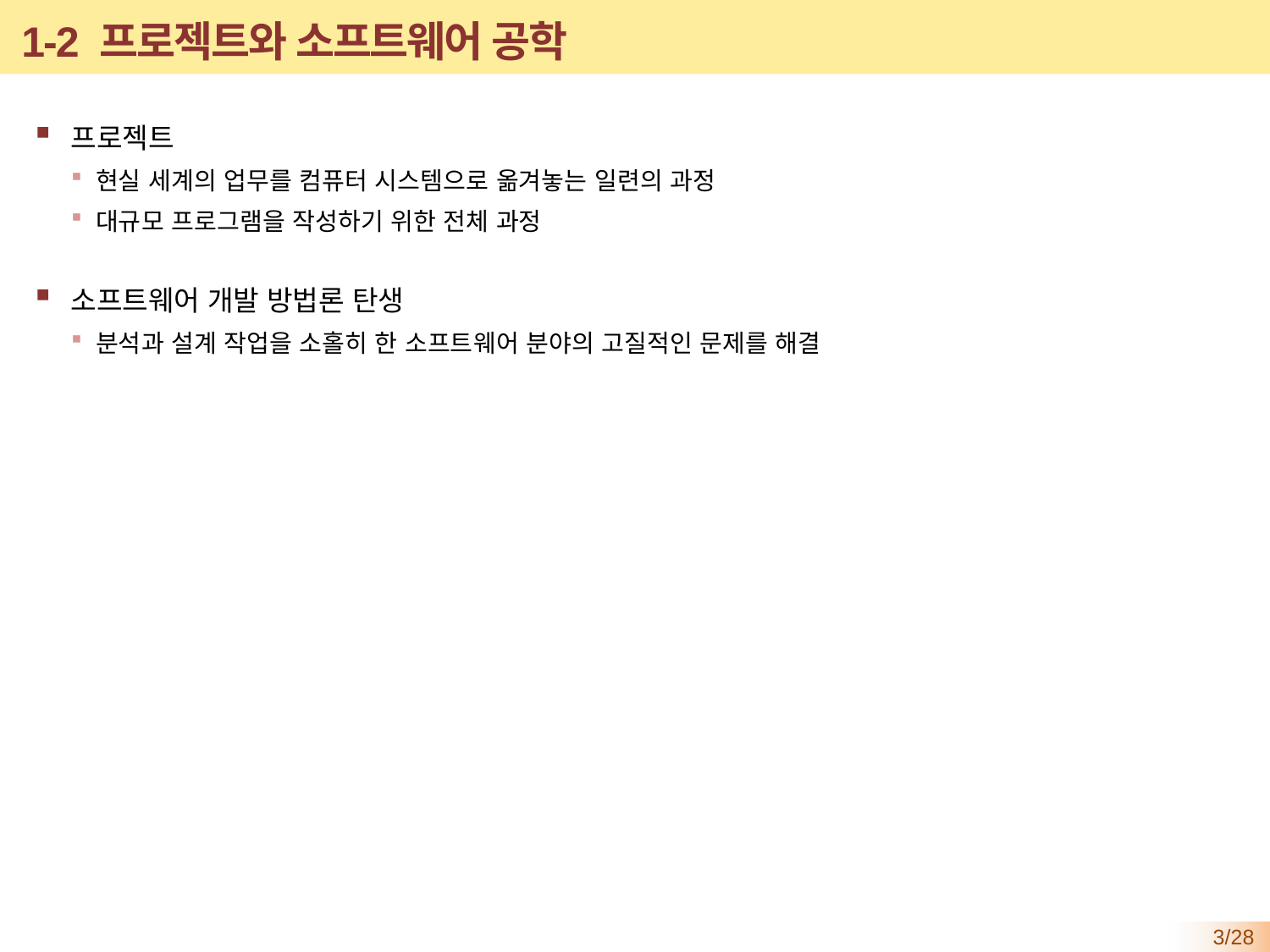

# 1-2 프로젝트와 소프트웨어 공학
프로젝트
현실 세계의 업무를 컴퓨터 시스템으로 옮겨놓는 일련의 과정
대규모 프로그램을 작성하기 위한 전체 과정
소프트웨어 개발 방법론 탄생
분석과 설계 작업을 소홀히 한 소프트웨어 분야의 고질적인 문제를 해결